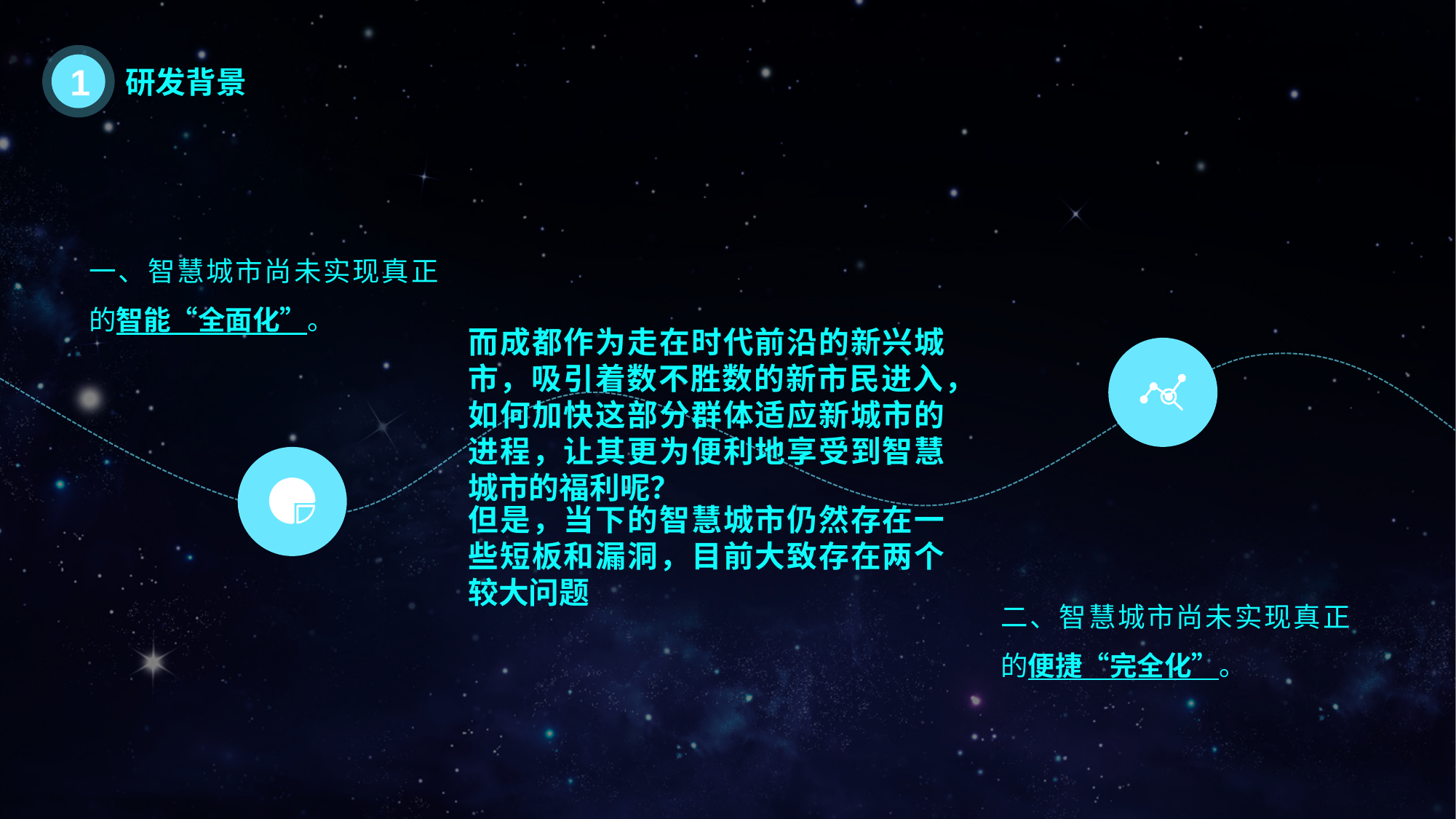

1
研发背景
一、智慧城市尚未实现真正的智能“全面化”。
而成都作为走在时代前沿的新兴城市，吸引着数不胜数的新市民进入，如何加快这部分群体适应新城市的进程，让其更为便利地享受到智慧城市的福利呢？

但是，当下的智慧城市仍然存在一些短板和漏洞，目前大致存在两个较大问题

二、智慧城市尚未实现真正的便捷“完全化”。